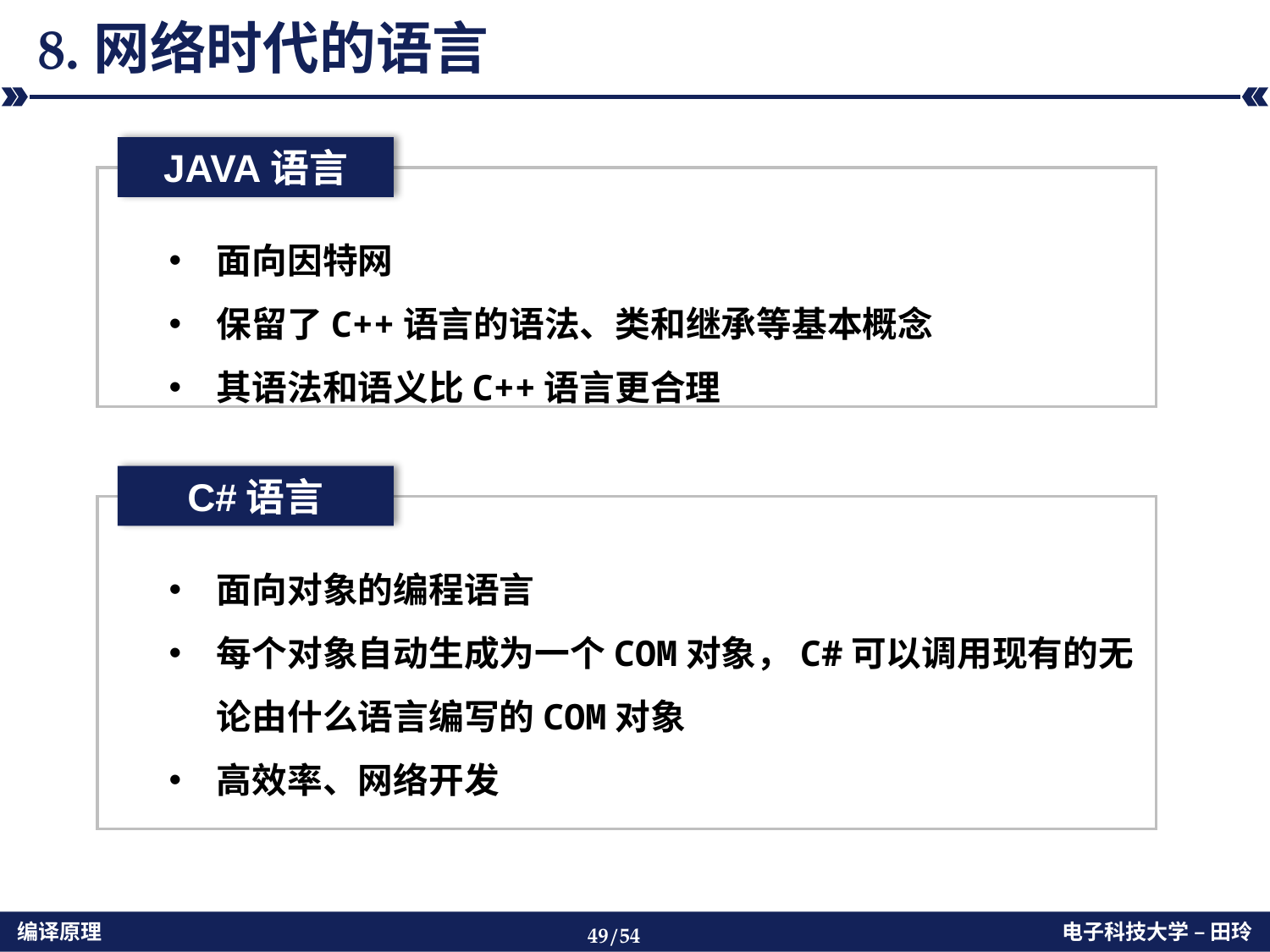

# 8.网络时代的语言
JAVA语言

面向因特网
保留了C++语言的语法、类和继承等基本概念
其语法和语义比C++语言更合理
C#语言

面向对象的编程语言
每个对象自动生成为一个COM对象，C#可以调用现有的无论由什么语言编写的COM对象
高效率、网络开发